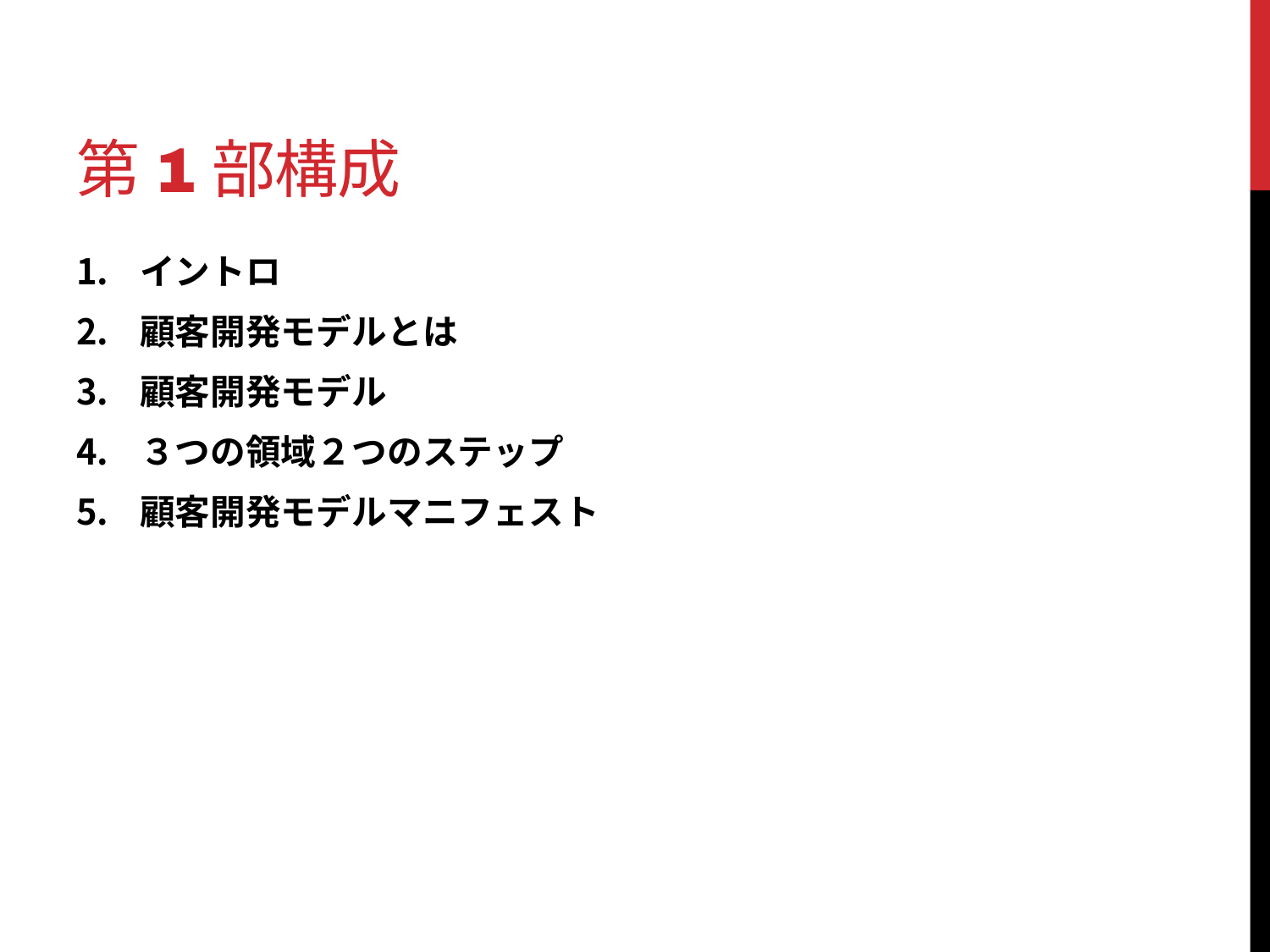

# 第1部構成
イントロ
顧客開発モデルとは
顧客開発モデル
３つの領域２つのステップ
顧客開発モデルマニフェスト